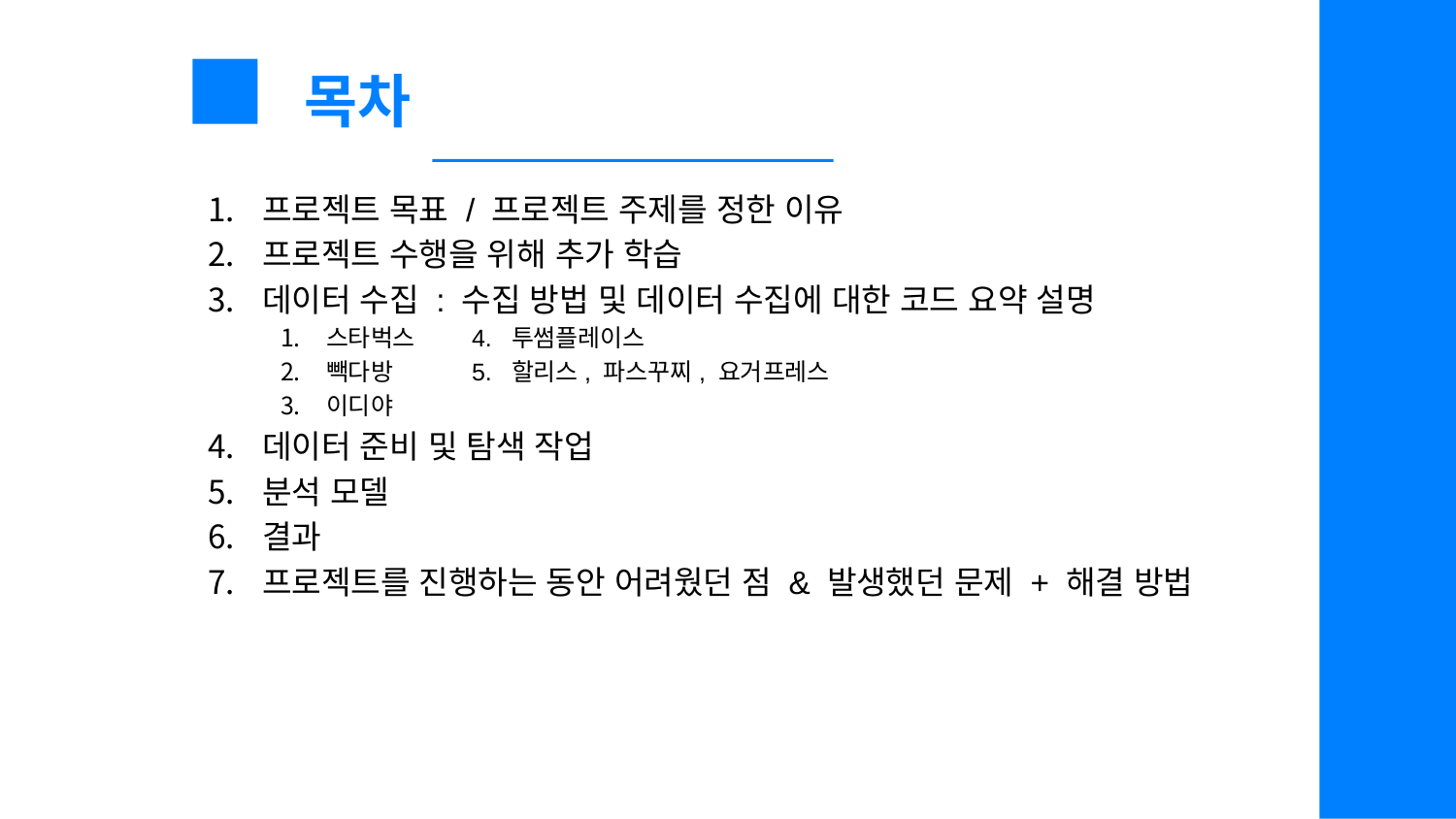

# ■	목차

프로젝트 목표 / 프로젝트 주제를 정한 이유
프로젝트 수행을 위해 추가 학습
데이터 수집 : 수집 방법 및 데이터 수집에 대한 코드 요약 설명
스타벅스	4.  투썸플레이스
빽다방	5.  할리스, 파스꾸찌, 요거프레스
이디야
데이터 준비 및 탐색 작업
분석 모델
결과
프로젝트를 진행하는 동안 어려웠던 점 & 발생했던 문제 + 해결 방법